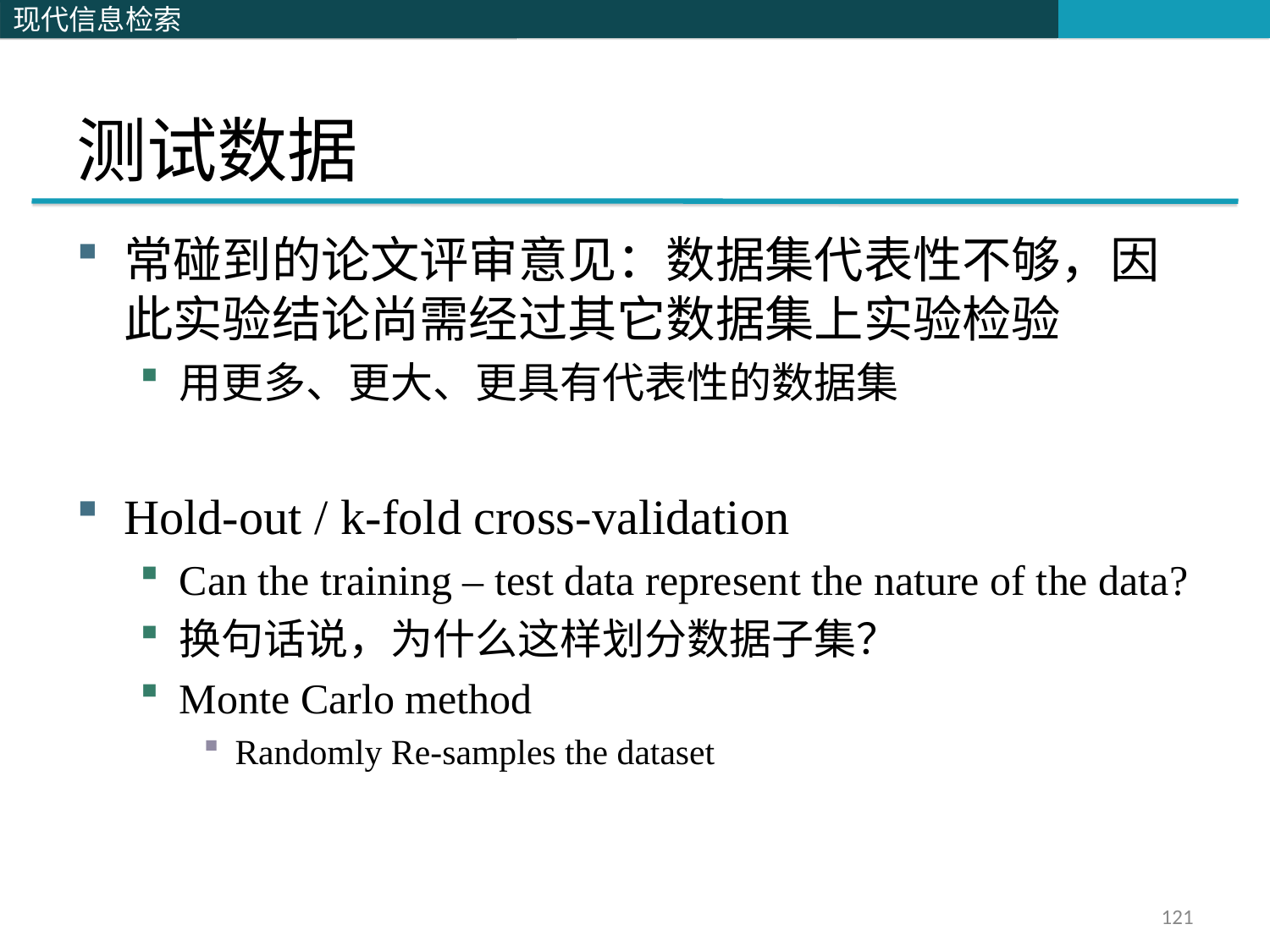

# 测试数据
常碰到的论文评审意见：数据集代表性不够，因此实验结论尚需经过其它数据集上实验检验
用更多、更大、更具有代表性的数据集

Hold-out / k-fold cross-validation
Can the training – test data represent the nature of the data?
换句话说，为什么这样划分数据子集？
Monte Carlo method
Randomly Re-samples the dataset

121